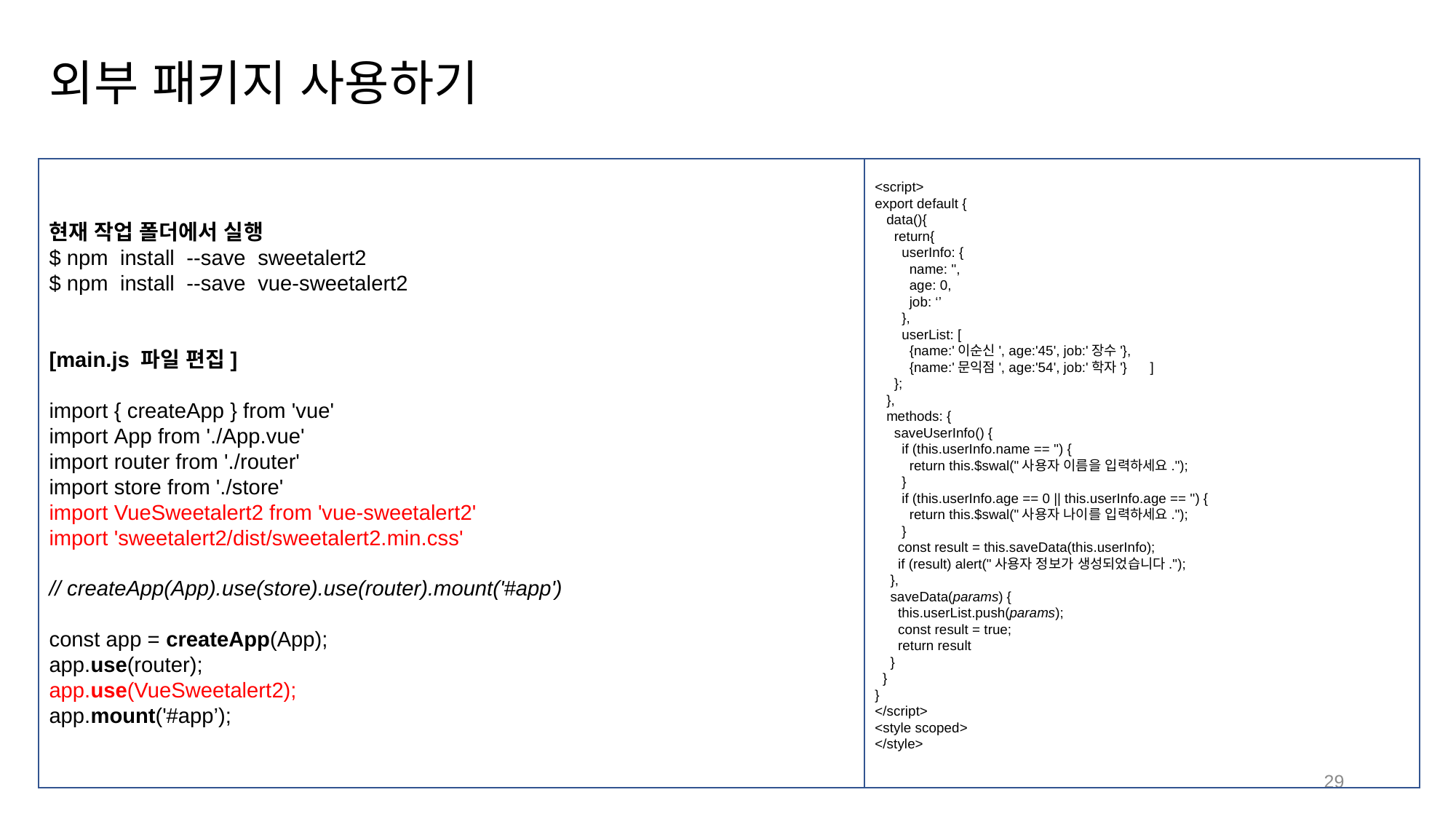

# 외부 패키지 사용하기
<script>
export default {
   data(){
     return{
       userInfo: {
         name: '',
         age: 0,
         job: ‘’
       },
       userList: [
         {name:'이순신', age:'45', job:'장수'},
         {name:'문익점', age:'54', job:'학자'}      ]
     };
   },
   methods: {
     saveUserInfo() {
       if (this.userInfo.name == '') {
         return this.$swal("사용자 이름을 입력하세요.");
       }
       if (this.userInfo.age == 0 || this.userInfo.age == '') {
         return this.$swal("사용자 나이를 입력하세요.");
       }
      const result = this.saveData(this.userInfo);
      if (result) alert("사용자 정보가 생성되었습니다.");
    },
    saveData(params) {
      this.userList.push(params);
      const result = true;
      return result
    }
  }
}
</script>
<style scoped>
</style>

현재 작업 폴더에서 실행
$ npm  install  --save  sweetalert2
$ npm  install  --save  vue-sweetalert2

[main.js 파일 편집]

import { createApp } from 'vue'
import App from './App.vue'
import router from './router'
import store from './store'
import VueSweetalert2 from 'vue-sweetalert2'
import 'sweetalert2/dist/sweetalert2.min.css'
// createApp(App).use(store).use(router).mount('#app')
const app = createApp(App);
app.use(router);
app.use(VueSweetalert2);
app.mount('#app’);
29